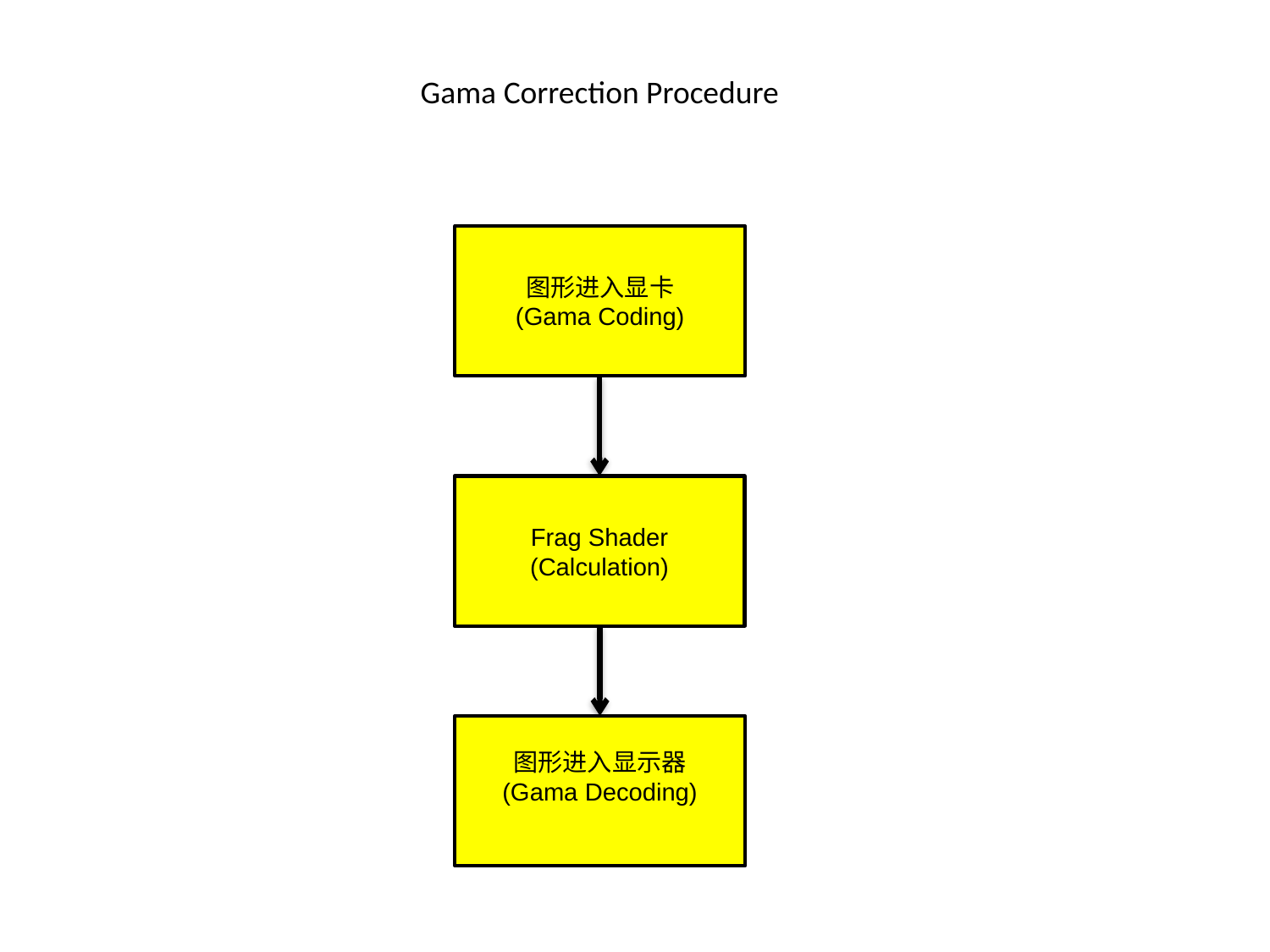

Gama Correction Procedure
图形进入显卡
(Gama Coding)
Frag Shader
(Calculation)
图形进入显示器
(Gama Decoding)